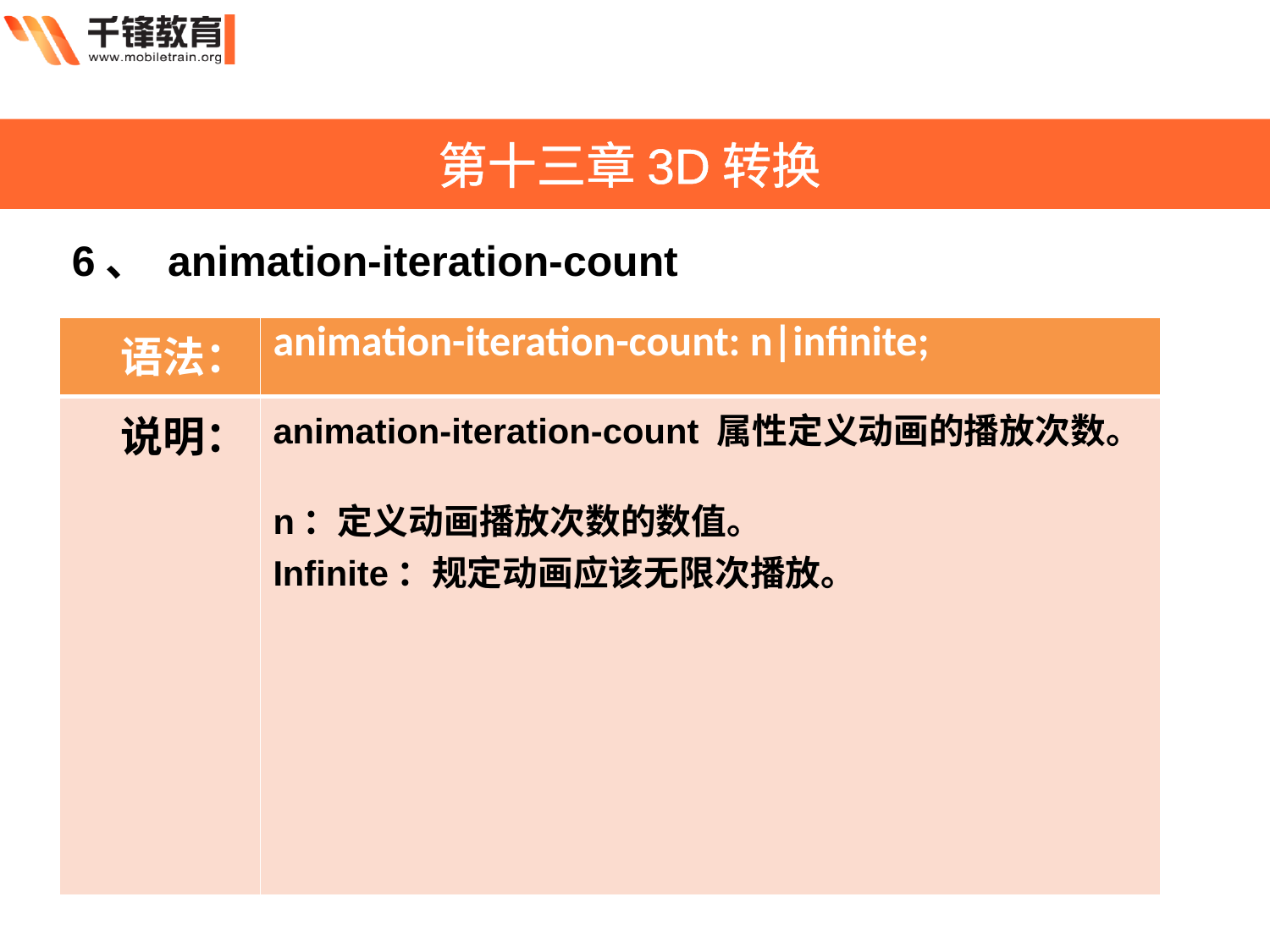

第十三章3D转换
6、 animation-iteration-count
| 语法： | animation-iteration-count: n|infinite; |
| --- | --- |
| 说明： | animation-iteration-count 属性定义动画的播放次数。 n：定义动画播放次数的数值。 Infinite：规定动画应该无限次播放。 |